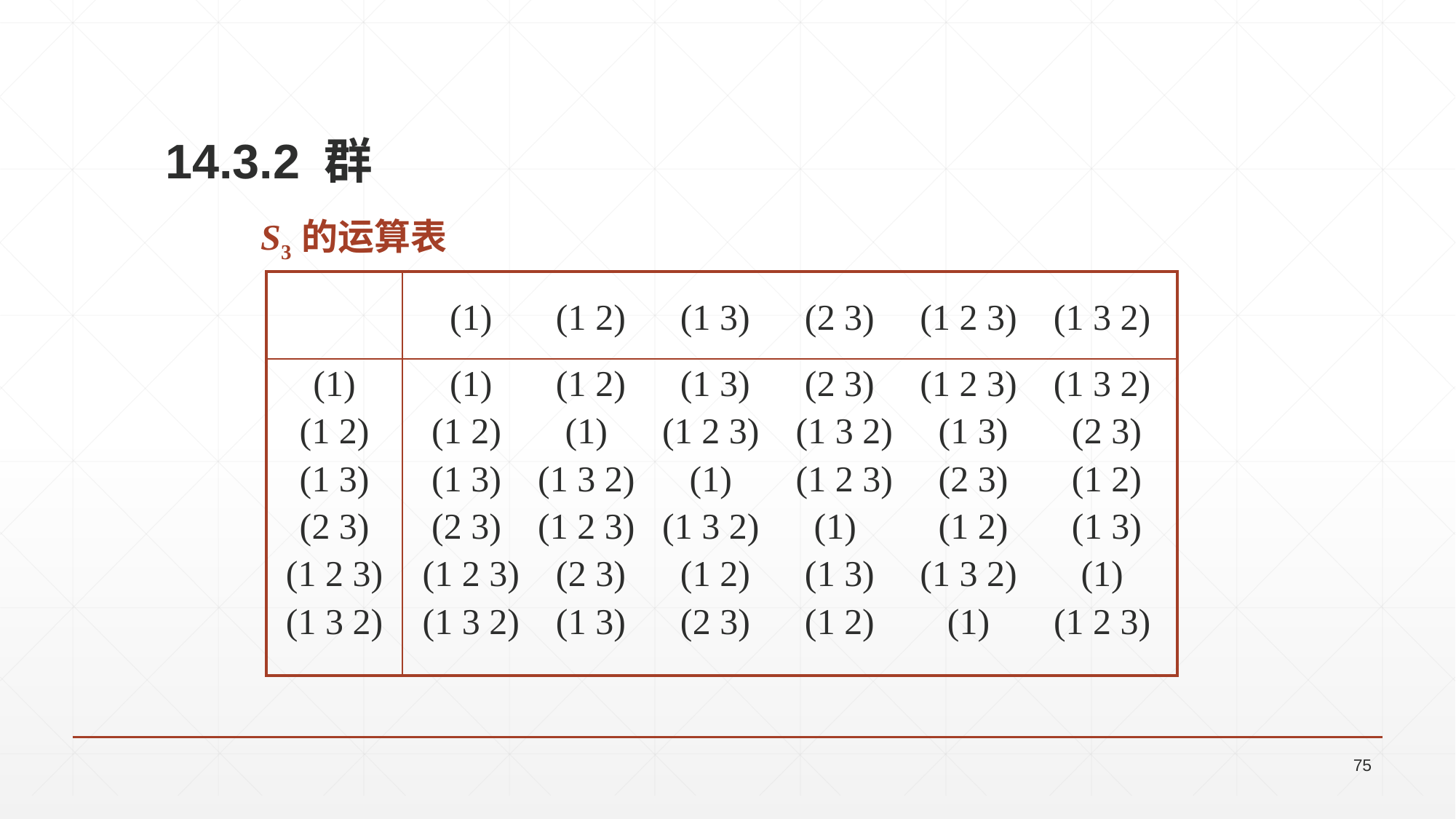

14.3.2 群
# S3 的运算表
|  | (1) (1 2) (1 3) (2 3) (1 2 3) (1 3 2) |
| --- | --- |
| (1) (1 2) (1 3) (2 3) (1 2 3) (1 3 2) | (1) (1 2) (1 3) (2 3) (1 2 3) (1 3 2) (1 2) (1) (1 2 3) (1 3 2) (1 3) (2 3) (1 3) (1 3 2) (1) (1 2 3) (2 3) (1 2) (2 3) (1 2 3) (1 3 2) (1) (1 2) (1 3) (1 2 3) (2 3) (1 2) (1 3) (1 3 2) (1) (1 3 2) (1 3) (2 3) (1 2) (1) (1 2 3) |
75